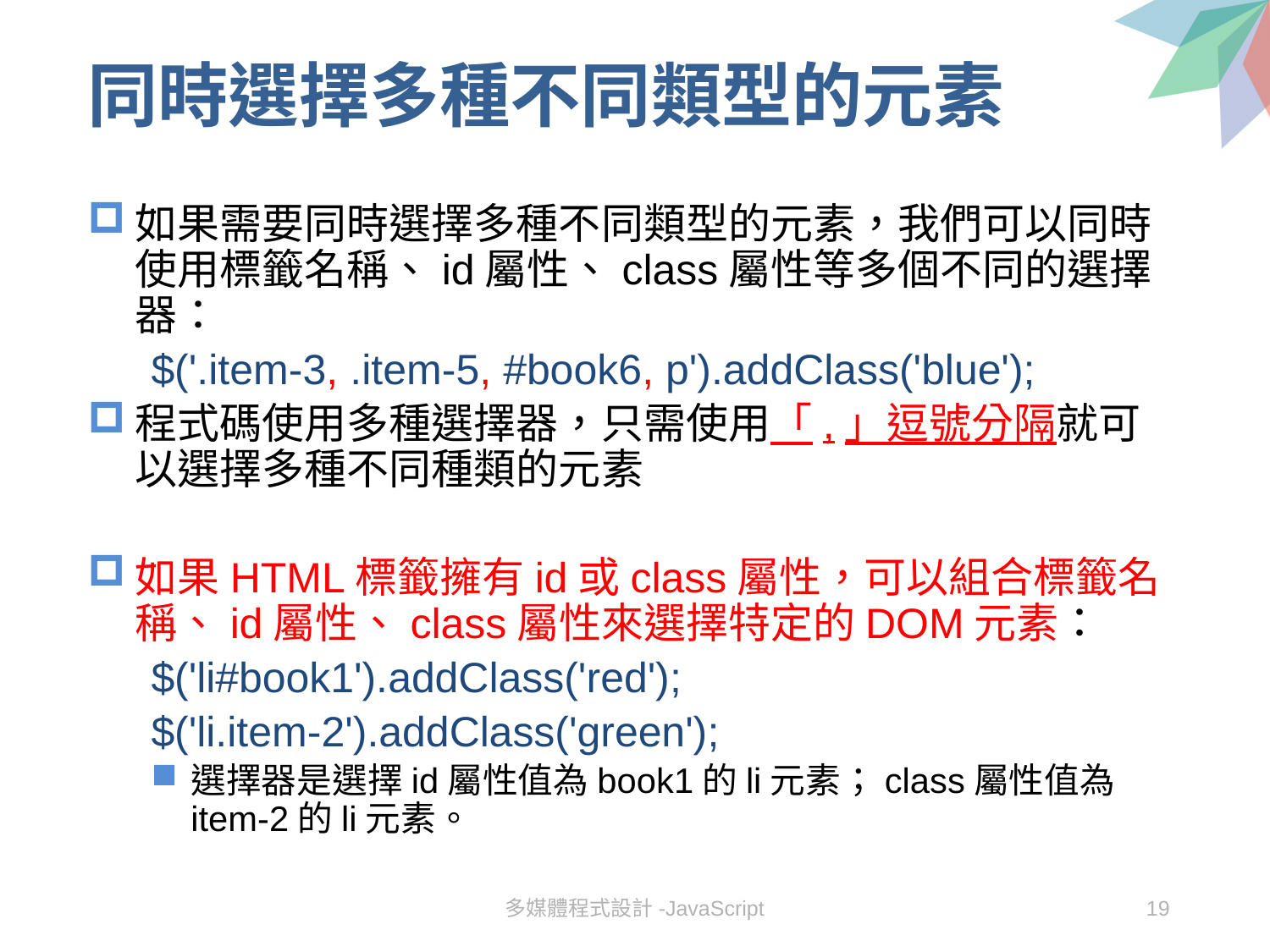

# 同時選擇多種不同類型的元素
如果需要同時選擇多種不同類型的元素，我們可以同時使用標籤名稱、id屬性、class屬性等多個不同的選擇器：
$('.item-3, .item-5, #book6, p').addClass('blue');
程式碼使用多種選擇器，只需使用「,」逗號分隔就可以選擇多種不同種類的元素

如果HTML標籤擁有id或class屬性，可以組合標籤名稱、id屬性、class屬性來選擇特定的DOM元素：
$('li#book1').addClass('red');
$('li.item-2').addClass('green');
選擇器是選擇id屬性值為book1的li元素；class屬性值為item-2的li元素。
多媒體程式設計-JavaScript
19